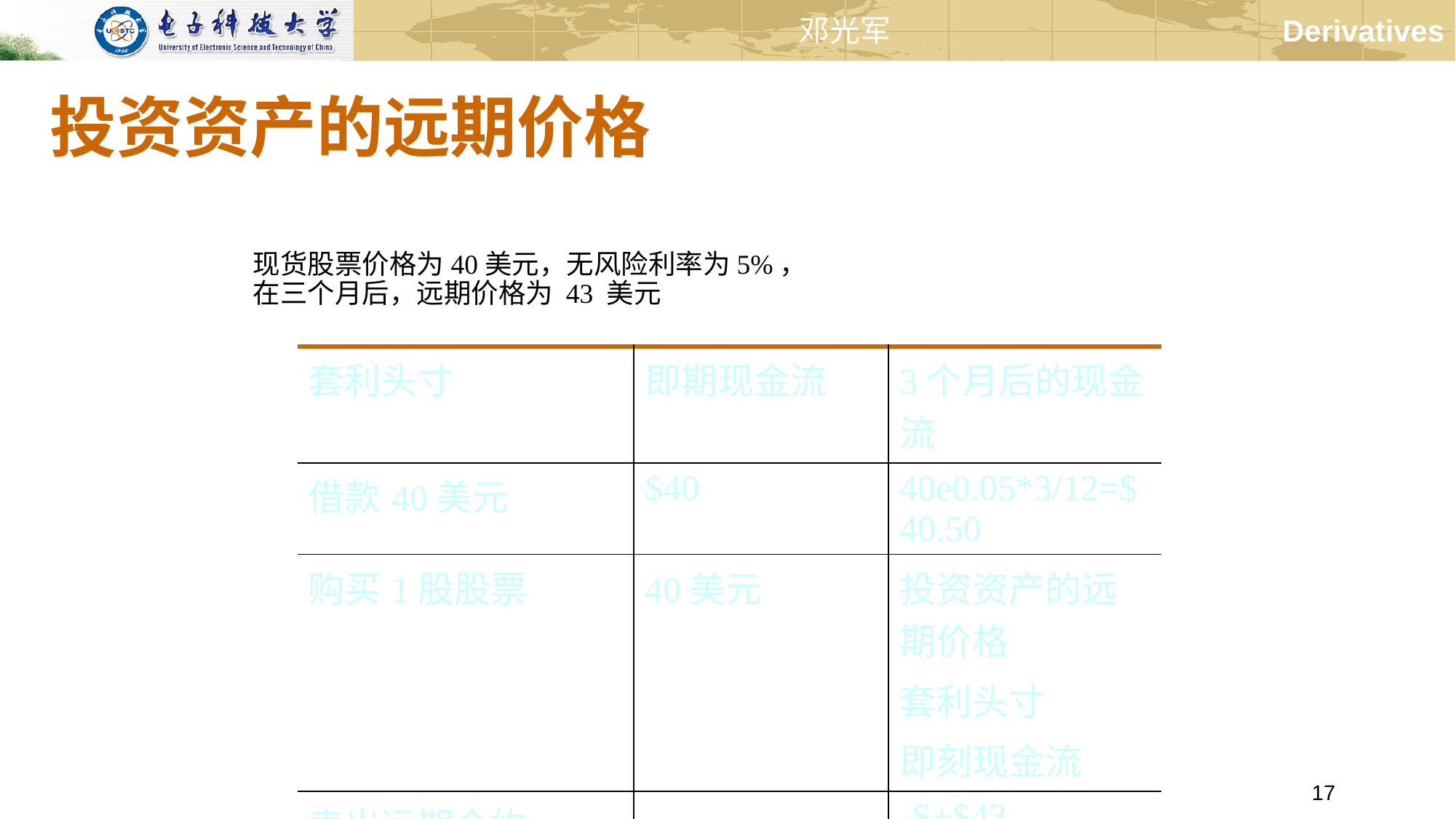

# 投资资产的远期价格
现货股票价格为40美元，无风险利率为5%，
在三个月后，远期价格为 43 美元
| 套利头寸 | 即期现金流 | 3个月后的现金流 |
| --- | --- | --- |
| 借款40美元 | $40 | 40e0.05\*3/12=$40.50 |
| 购买1股股票 | 40美元 | 投资资产的远期价格 套利头寸 即刻现金流 |
| 卖出远期合约 |  | -S+$43 |
| 净现金流量 | 投资资产的远期价格 套利头寸 即期现金流 | 2.5美元 |